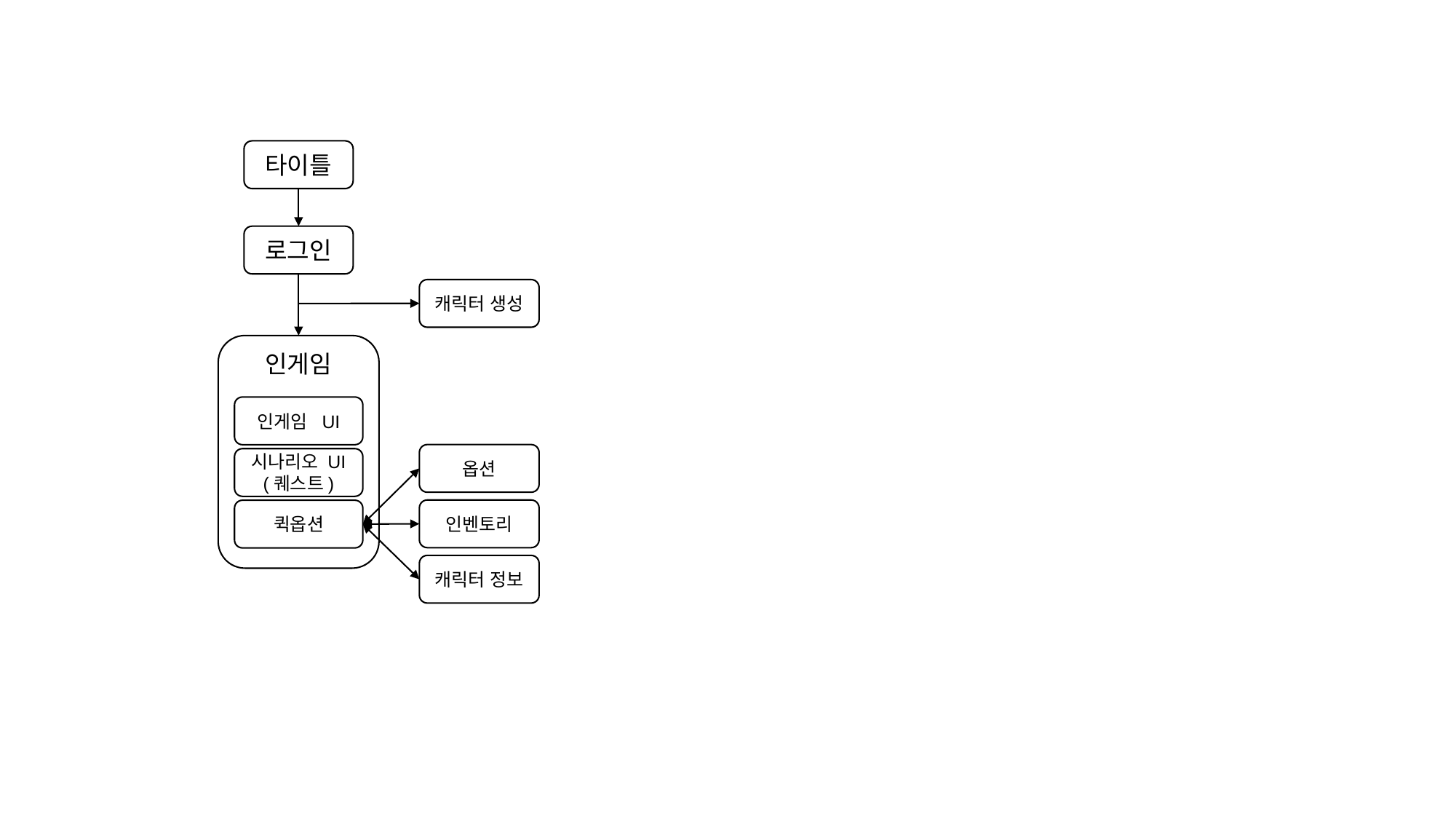

타이틀
로그인
캐릭터 생성
인게임
인게임  UI
옵션
시나리오 UI
(퀘스트)
인벤토리
퀵옵션
캐릭터 정보